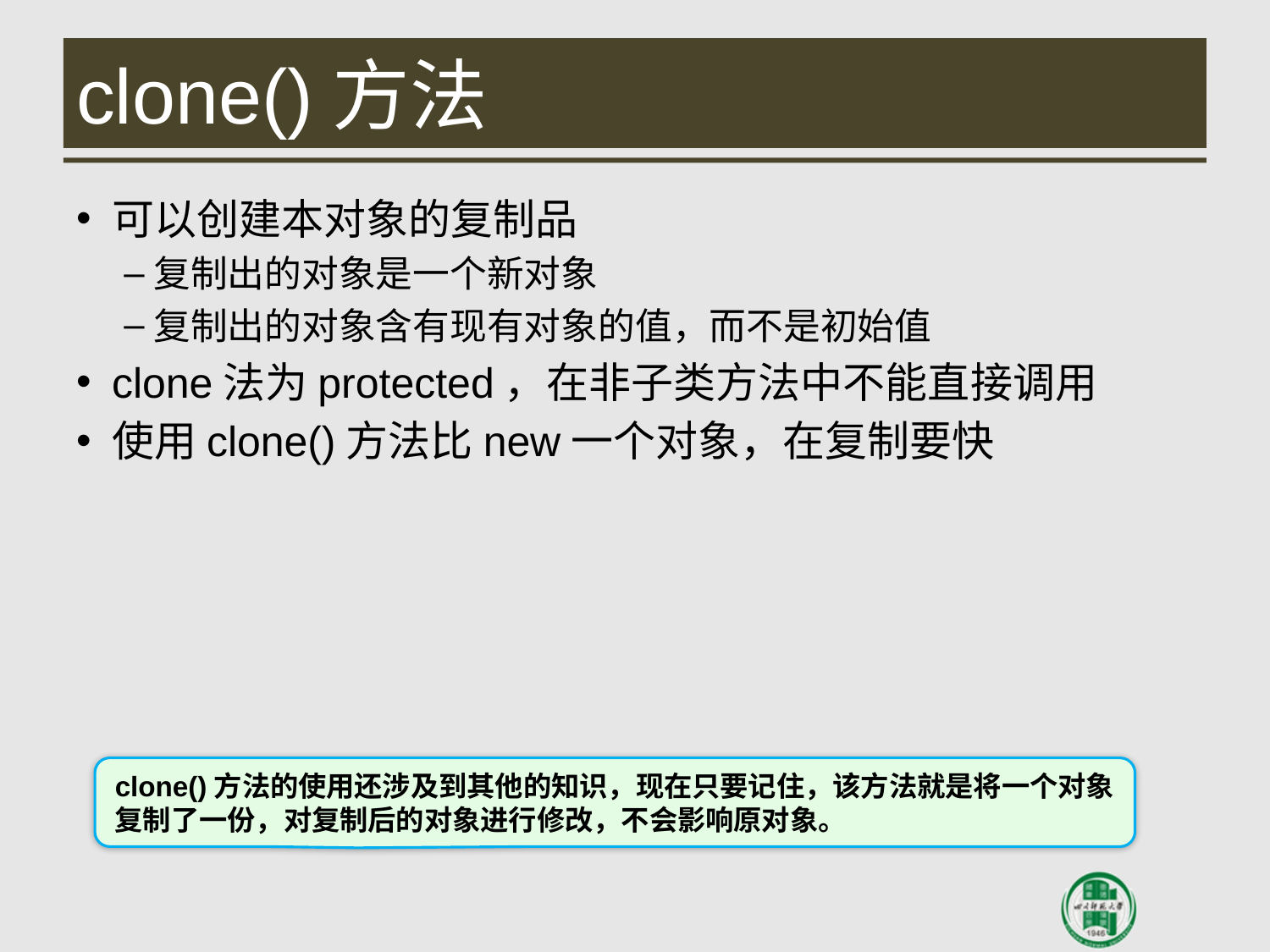

# clone()方法
可以创建本对象的复制品
复制出的对象是一个新对象
复制出的对象含有现有对象的值，而不是初始值
clone法为protected，在非子类方法中不能直接调用
使用clone()方法比new一个对象，在复制要快
clone()方法的使用还涉及到其他的知识，现在只要记住，该方法就是将一个对象复制了一份，对复制后的对象进行修改，不会影响原对象。